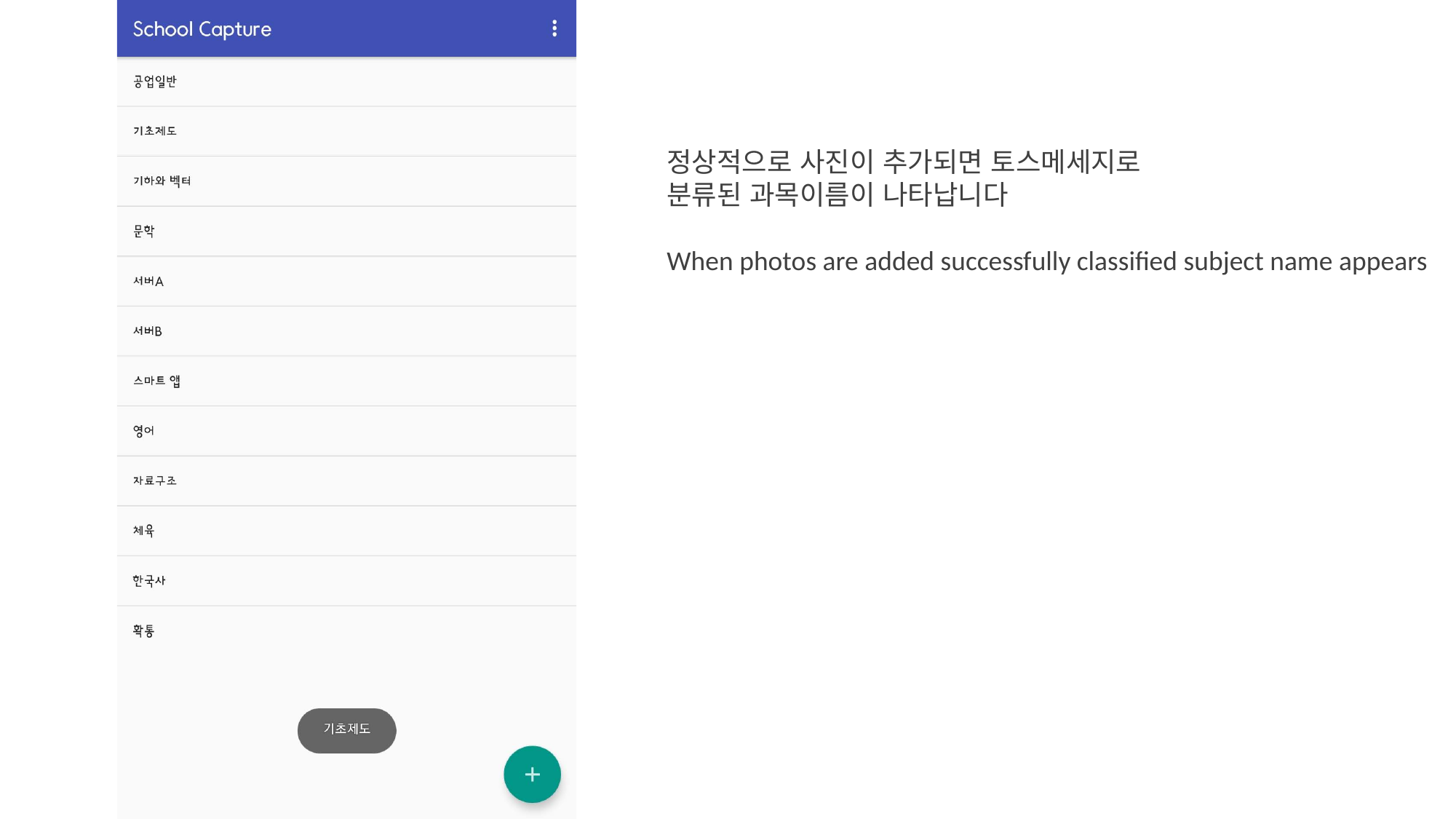

정상적으로 사진이 추가되면 토스메세지로
분류된 과목이름이 나타납니다

When photos are added successfully classified subject name appears